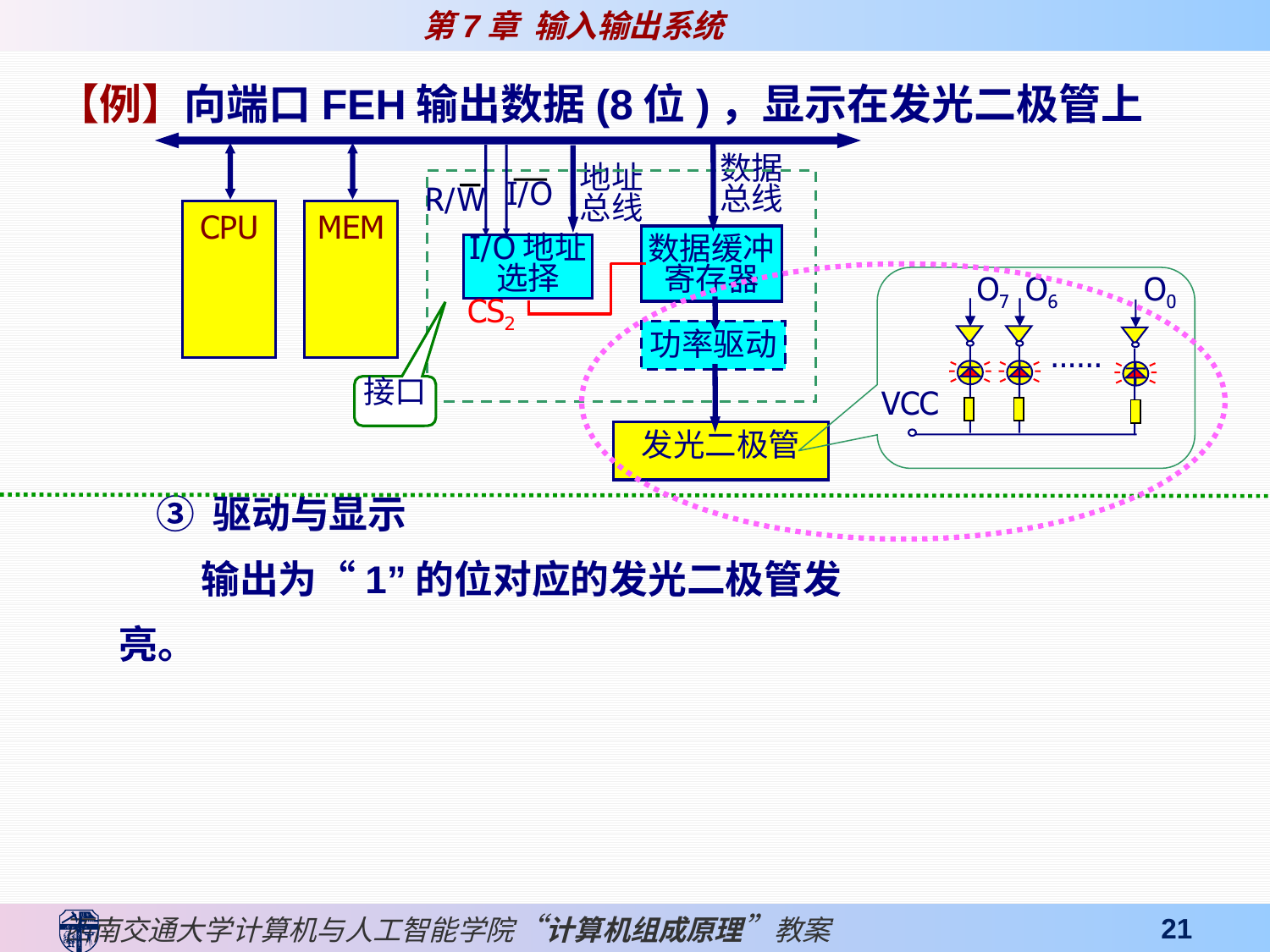

【例】向端口FEH输出数据(8位)，显示在发光二极管上

数据
总线
地址
总线
I/O

R/W

CPU
MEM
数据缓冲
寄存器
I/O地址
选择

O7
O6
O0

……

VCC

CS2

功率驱动

接口
发光二极管

③ 驱动与显示
    输出为“1”的位对应的发光二极管发亮。